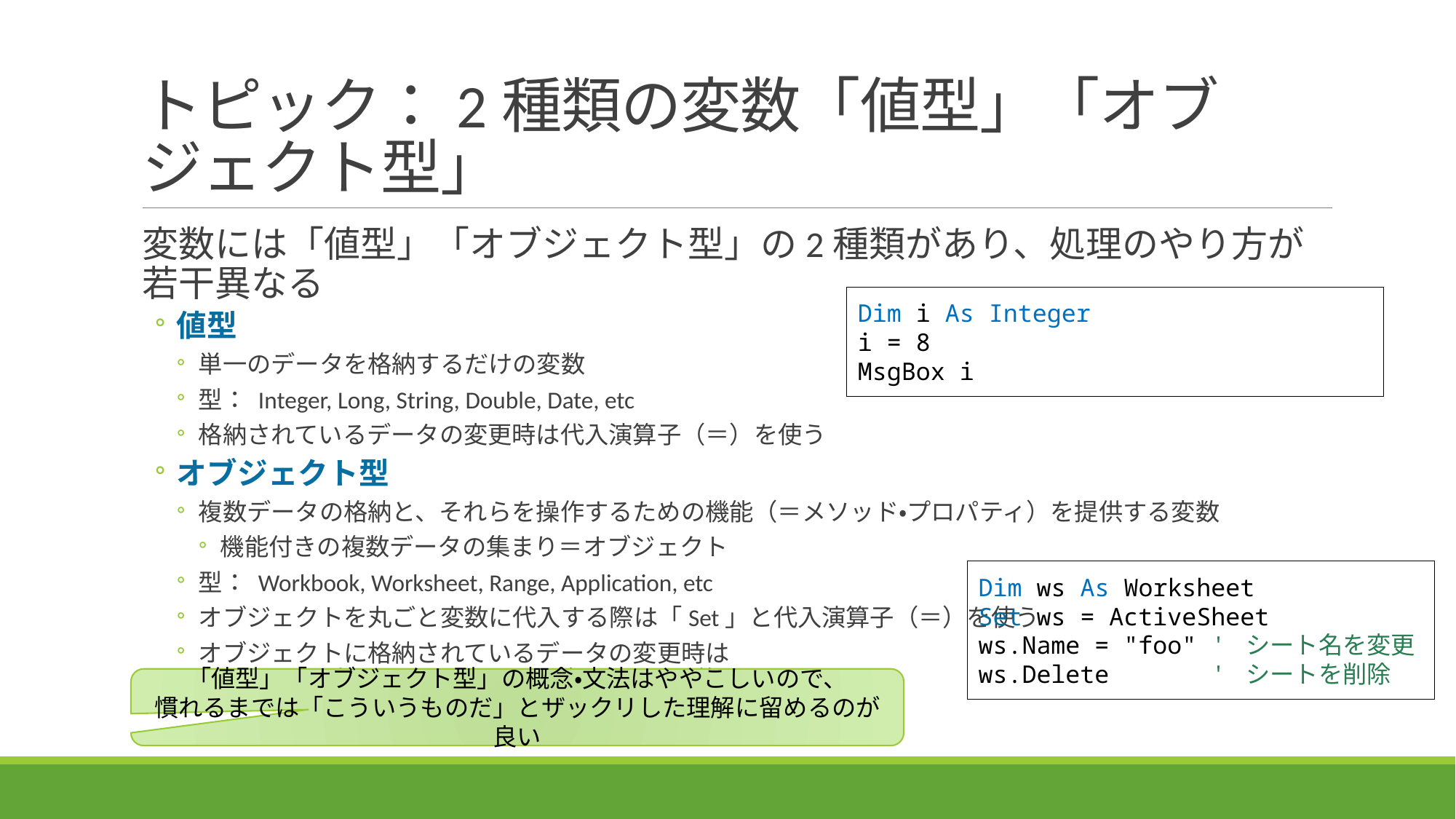

# トピック：2種類の変数「値型」「オブジェクト型」
変数には「値型」「オブジェクト型」の2種類があり、処理のやり方が若干異なる
値型
単一のデータを格納するだけの変数
型： Integer, Long, String, Double, Date, etc
格納されているデータの変更時は代入演算子（＝）を使う
オブジェクト型
複数データの格納と、それらを操作するための機能（＝メソッド・プロパティ）を提供する変数
機能付きの複数データの集まり＝オブジェクト
型： Workbook, Worksheet, Range, Application, etc
オブジェクトを丸ごと変数に代入する際は「Set」と代入演算子（＝）を使う
オブジェクトに格納されているデータの変更時は
メソッドかプロパティ(ドットで続くやつ)を使う

Dim i As Integer
i = 8
MsgBox i
Dim ws As Worksheet
Set ws = ActiveSheet
ws.Name = "foo" ' シート名を変更
ws.Delete       ' シートを削除
「値型」「オブジェクト型」の概念・文法はややこしいので、
慣れるまでは「こういうものだ」とザックリした理解に留めるのが良い